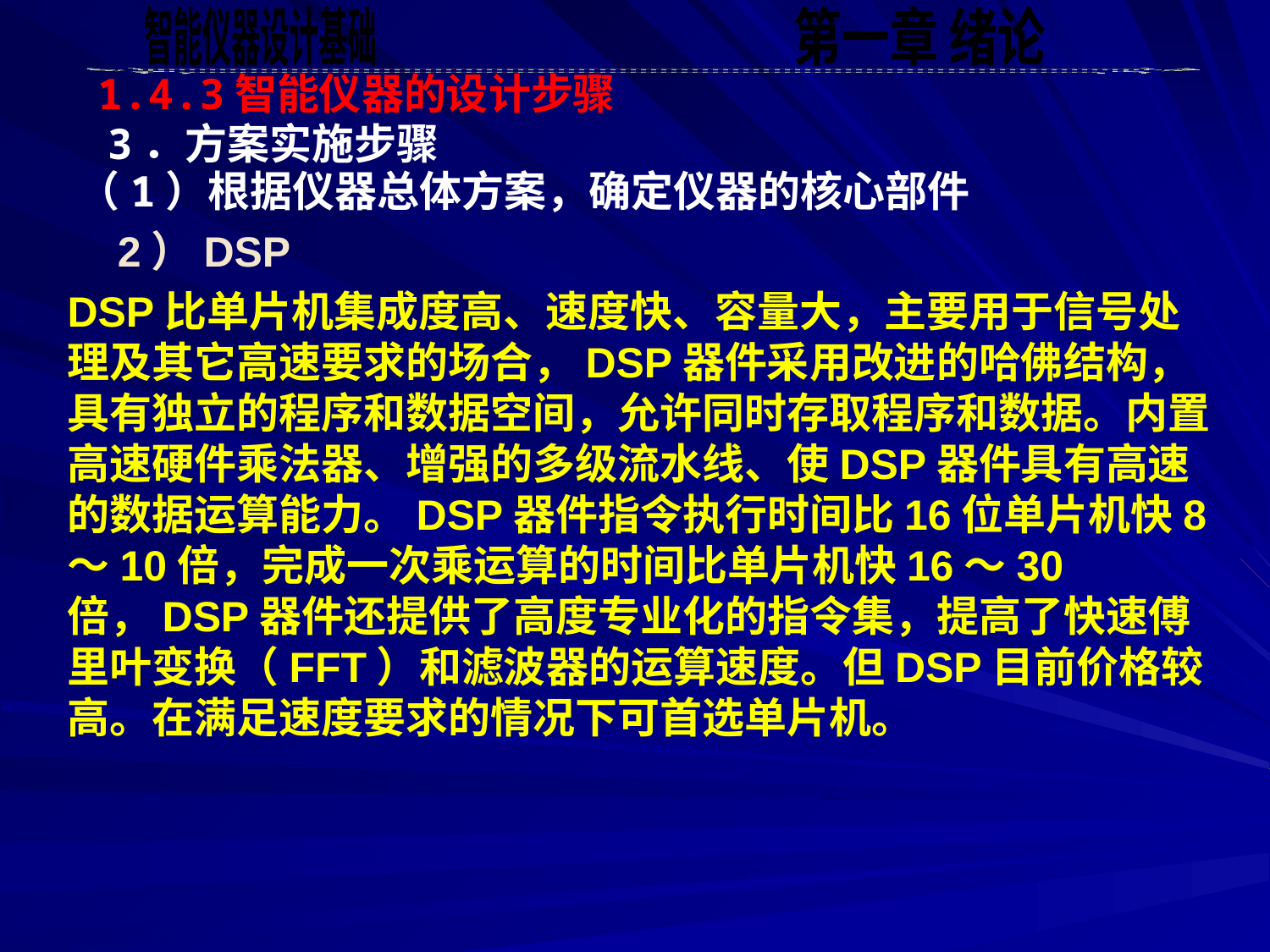

1.4.3智能仪器的设计步骤
3．方案实施步骤
（1）根据仪器总体方案，确定仪器的核心部件
2）DSP
DSP比单片机集成度高、速度快、容量大，主要用于信号处理及其它高速要求的场合，DSP器件采用改进的哈佛结构，具有独立的程序和数据空间，允许同时存取程序和数据。内置高速硬件乘法器、增强的多级流水线、使DSP器件具有高速的数据运算能力。DSP器件指令执行时间比16位单片机快8～10倍，完成一次乘运算的时间比单片机快16～30倍，DSP器件还提供了高度专业化的指令集，提高了快速傅里叶变换（FFT）和滤波器的运算速度。但DSP目前价格较高。在满足速度要求的情况下可首选单片机。